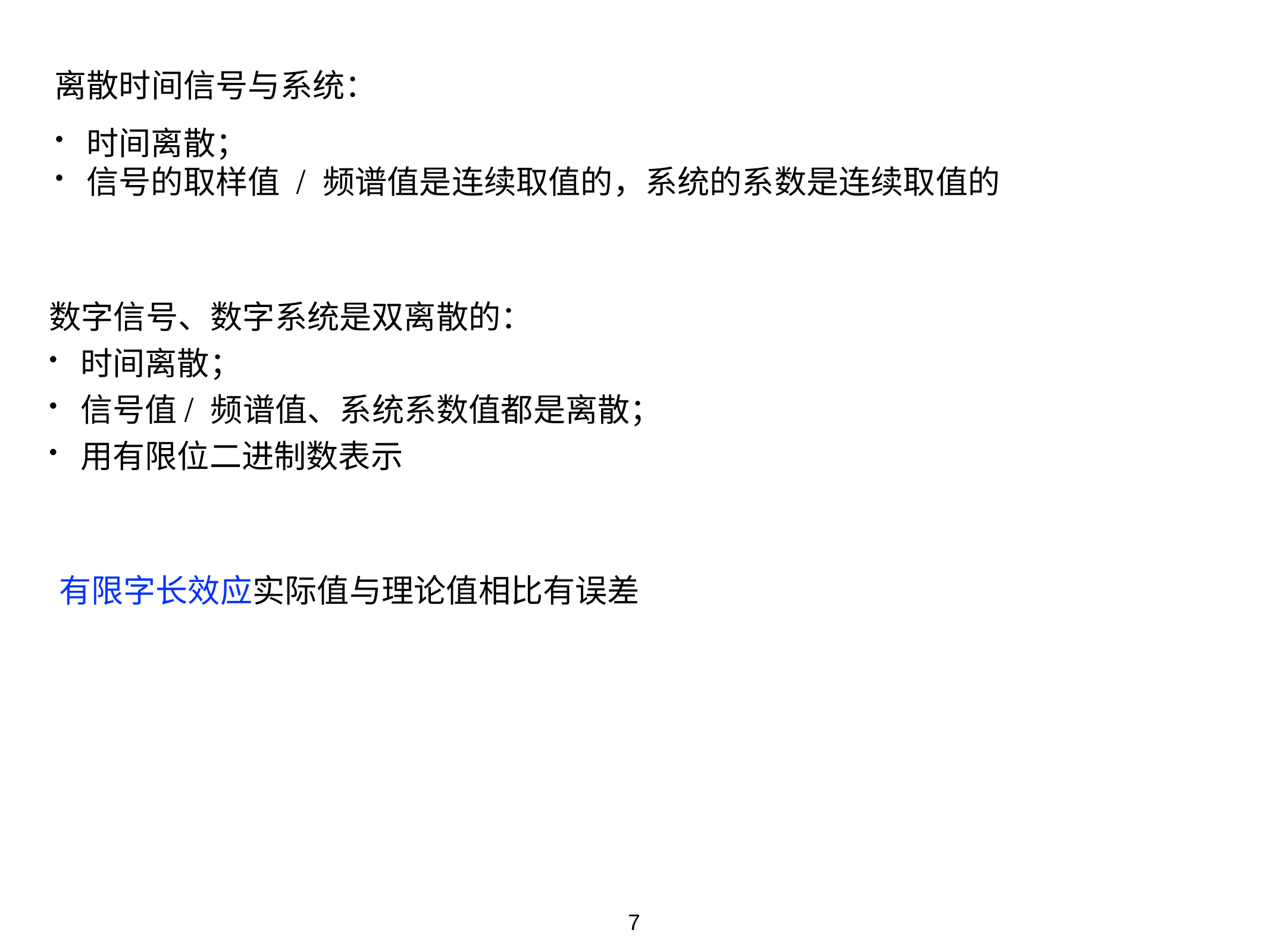

离散时间信号与系统：
时间离散；
信号的取样值 / 频谱值是连续取值的，系统的系数是连续取值的
数字信号、数字系统是双离散的：
时间离散；
信号值/ 频谱值、系统系数值都是离散；
用有限位二进制数表示
有限字长效应实际值与理论值相比有误差
7